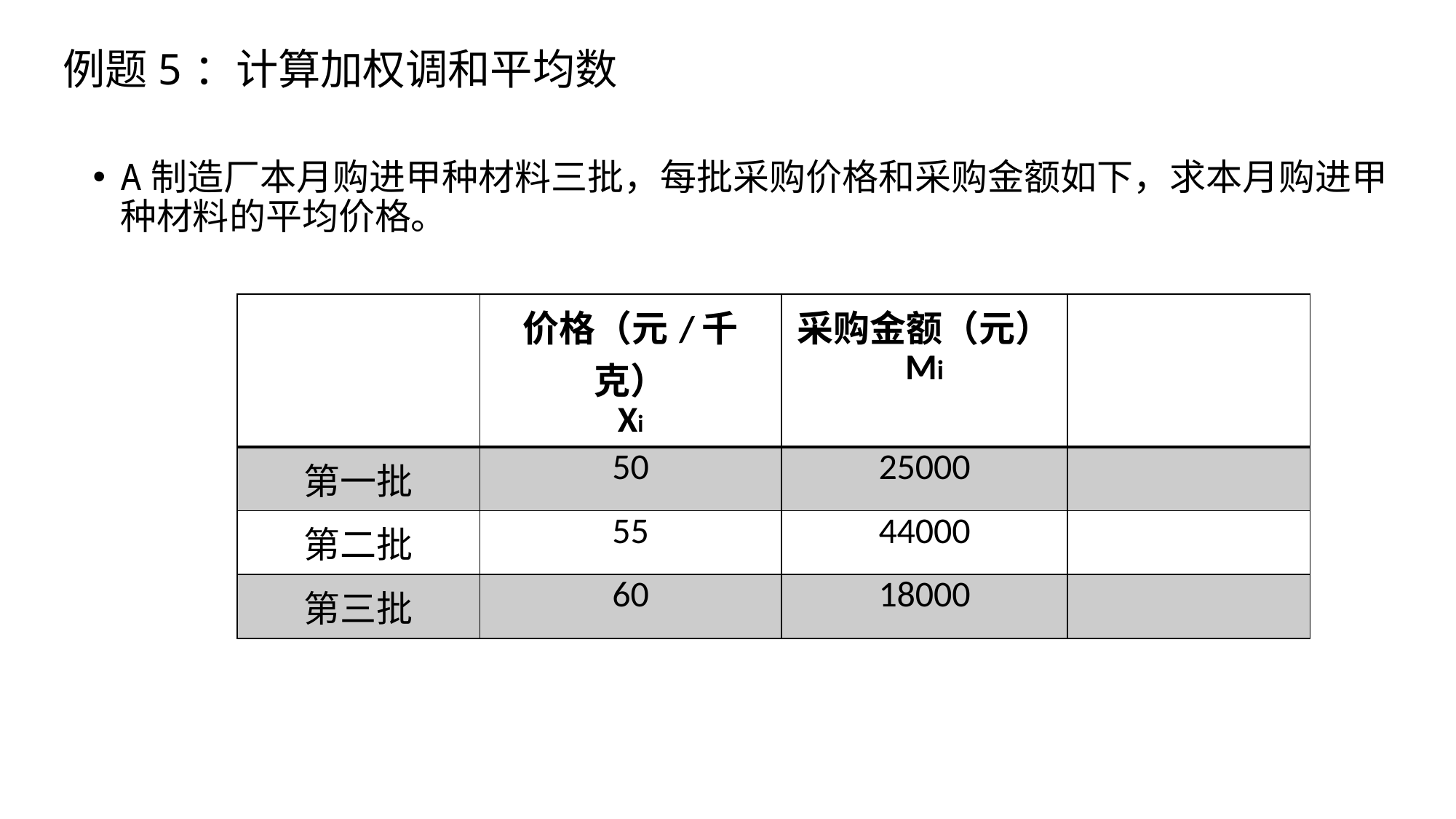

# 例题5：计算加权调和平均数
A制造厂本月购进甲种材料三批，每批采购价格和采购金额如下，求本月购进甲种材料的平均价格。

|  | 价格（元/千克） Xi | 采购金额（元） Mi |  |
| --- | --- | --- | --- |
| 第一批 | 50 | 25000 |  |
| 第二批 | 55 | 44000 |  |
| 第三批 | 60 | 18000 |  |